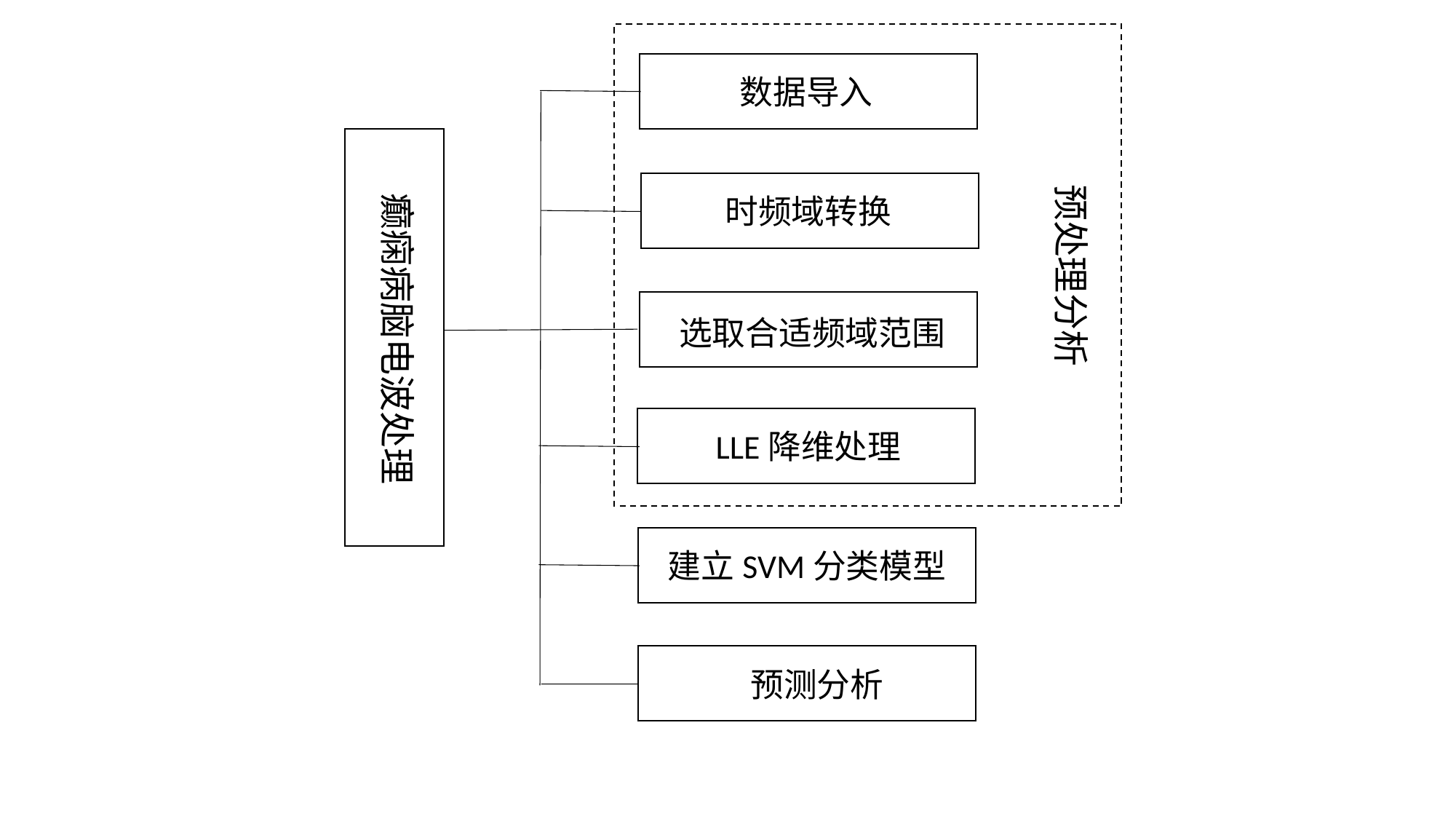

数据导入

癫痫病脑电波处理

时频域转换
预处理分析

选取合适频域范围

LLE降维处理

建立SVM分类模型

预测分析